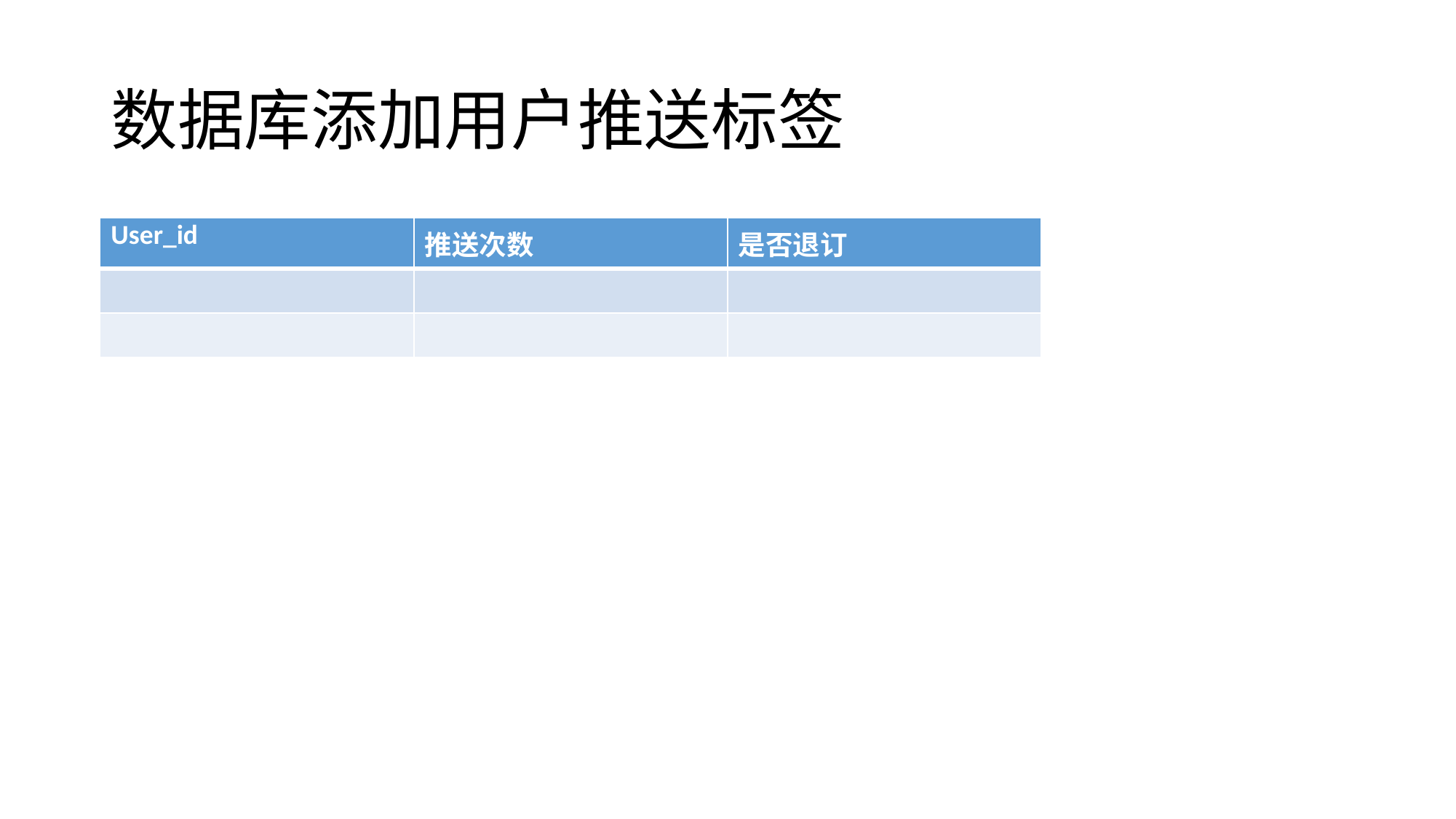

# 数据库添加用户推送标签
| User\_id | 推送次数 | 是否退订 |
| --- | --- | --- |
|  |  |  |
|  |  |  |